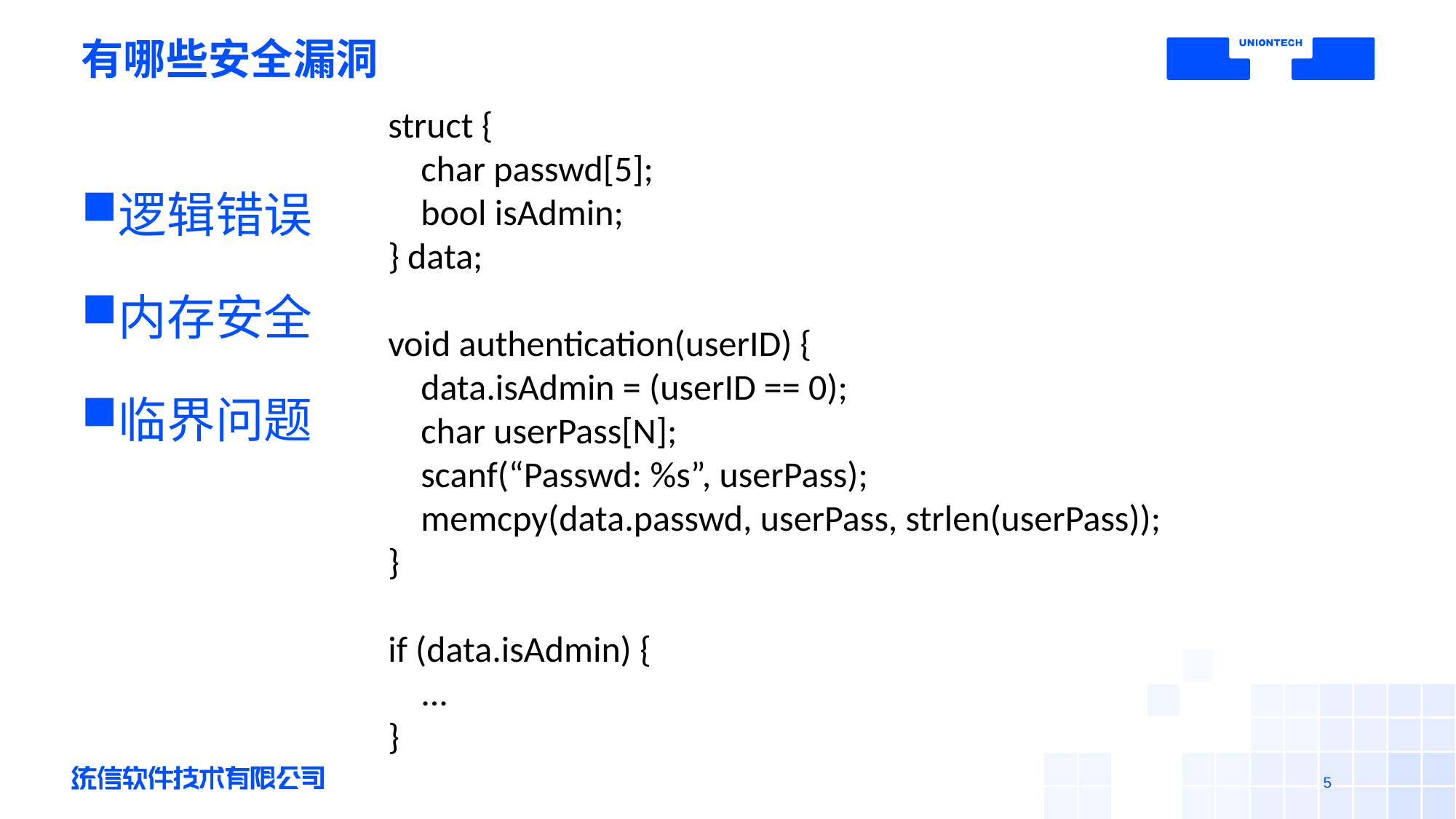

# 有哪些安全漏洞
struct {
    char passwd[5];
    bool isAdmin;
} data;

void authentication(userID) {
    data.isAdmin = (userID == 0);
    char userPass[N];
    scanf(“Passwd: %s”, userPass);
    memcpy(data.passwd, userPass, strlen(userPass));
}

if (data.isAdmin) {
    ...
}
逻辑错误
内存安全
临界问题